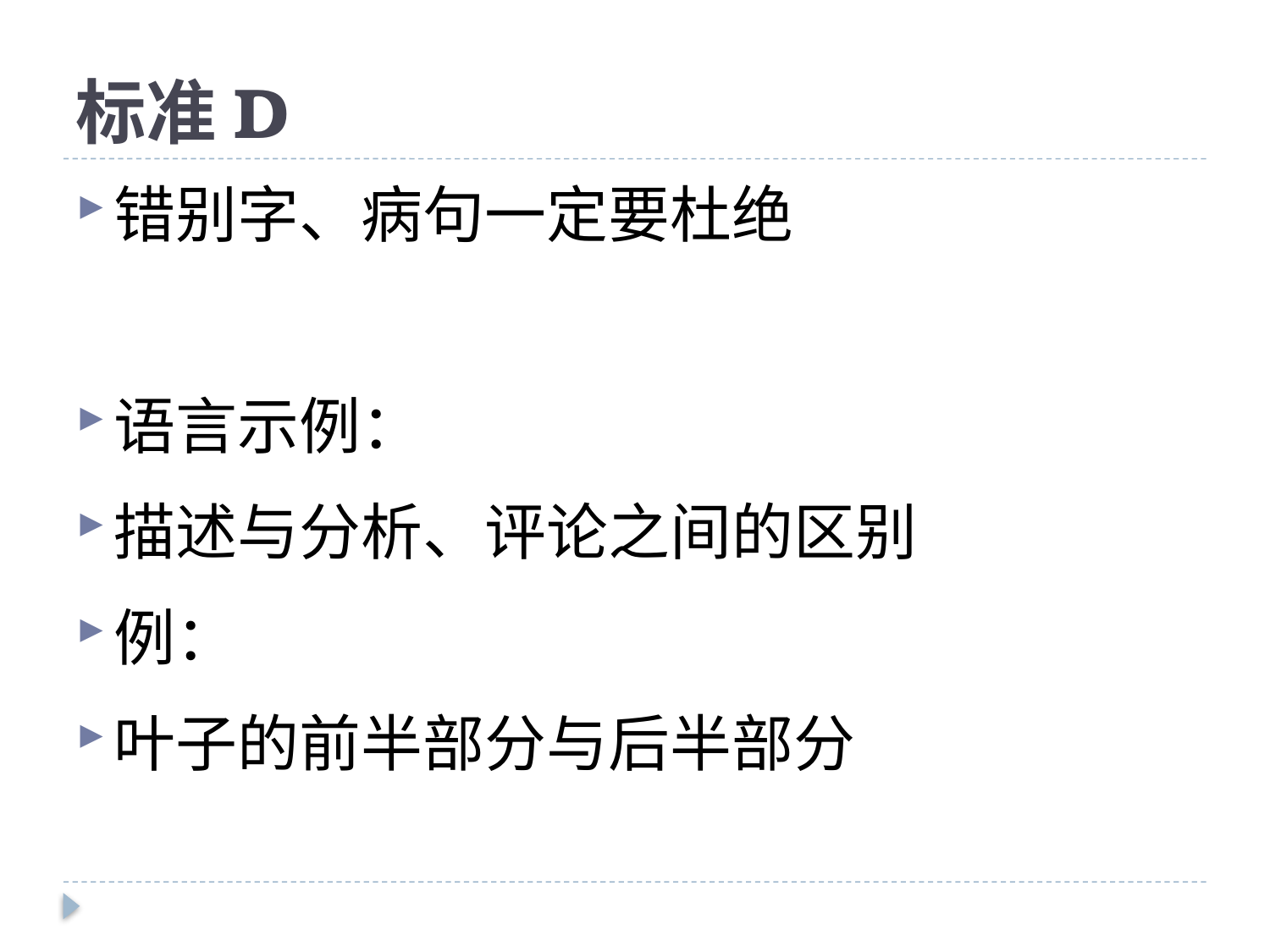

# 标准D
错别字、病句一定要杜绝

语言示例：
描述与分析、评论之间的区别
例：
叶子的前半部分与后半部分